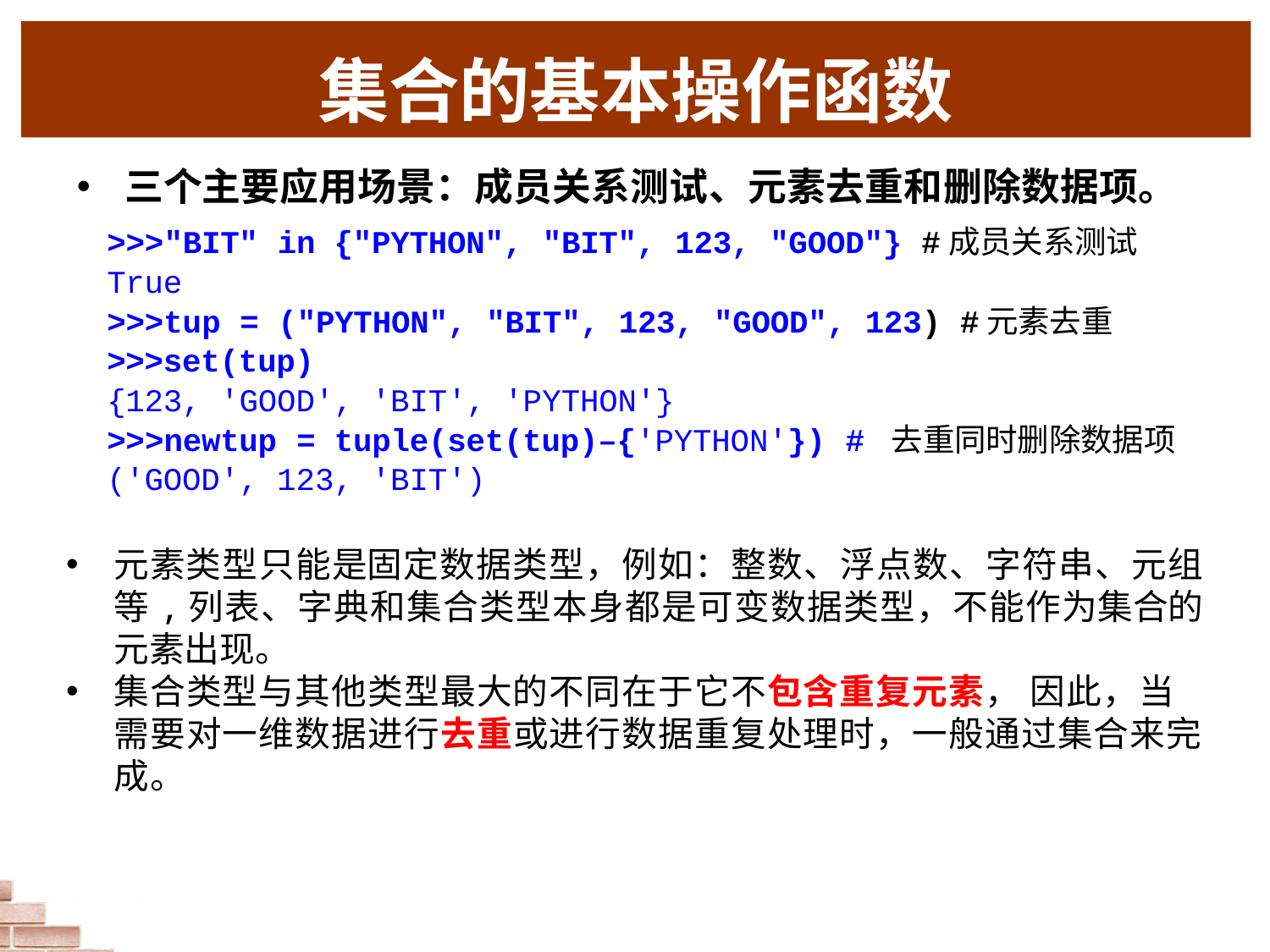

# 集合的基本操作函数
三个主要应用场景：成员关系测试、元素去重和删除数据项。
>>>"BIT" in {"PYTHON", "BIT", 123, "GOOD"} #成员关系测试
True
>>>tup = ("PYTHON", "BIT", 123, "GOOD", 123) #元素去重
>>>set(tup)
{123, 'GOOD', 'BIT', 'PYTHON'}
>>>newtup = tuple(set(tup)–{'PYTHON'}) # 去重同时删除数据项
('GOOD', 123, 'BIT')
元素类型只能是固定数据类型，例如：整数、浮点数、字符串、元组等,列表、字典和集合类型本身都是可变数据类型，不能作为集合的元素出现。
集合类型与其他类型最大的不同在于它不包含重复元素， 因此，当需要对一维数据进行去重或进行数据重复处理时，一般通过集合来完成。